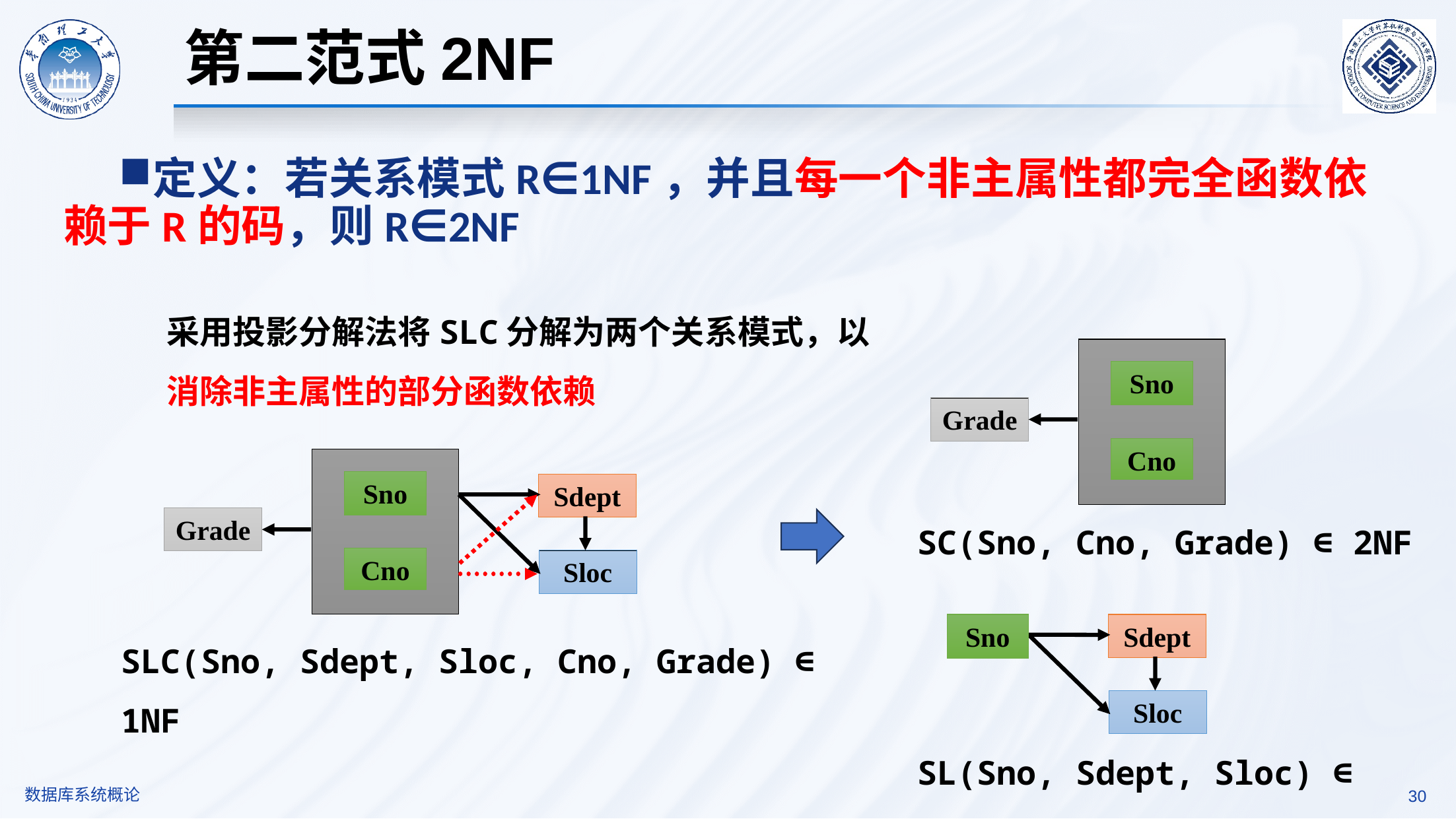

第二范式2NF
定义：若关系模式R∈1NF，并且每一个非主属性都完全函数依赖于R的码，则R∈2NF
采用投影分解法将SLC分解为两个关系模式，以消除非主属性的部分函数依赖

Sno
Cno
Grade

Sno
Cno
Sdept

Sloc
SC(Sno, Cno, Grade) ∈ 2NF
Grade

Sno
Sdept

SLC(Sno, Sdept, Sloc, Cno, Grade) ∈ 1NF

Sloc

SL(Sno, Sdept, Sloc) ∈ 2NF